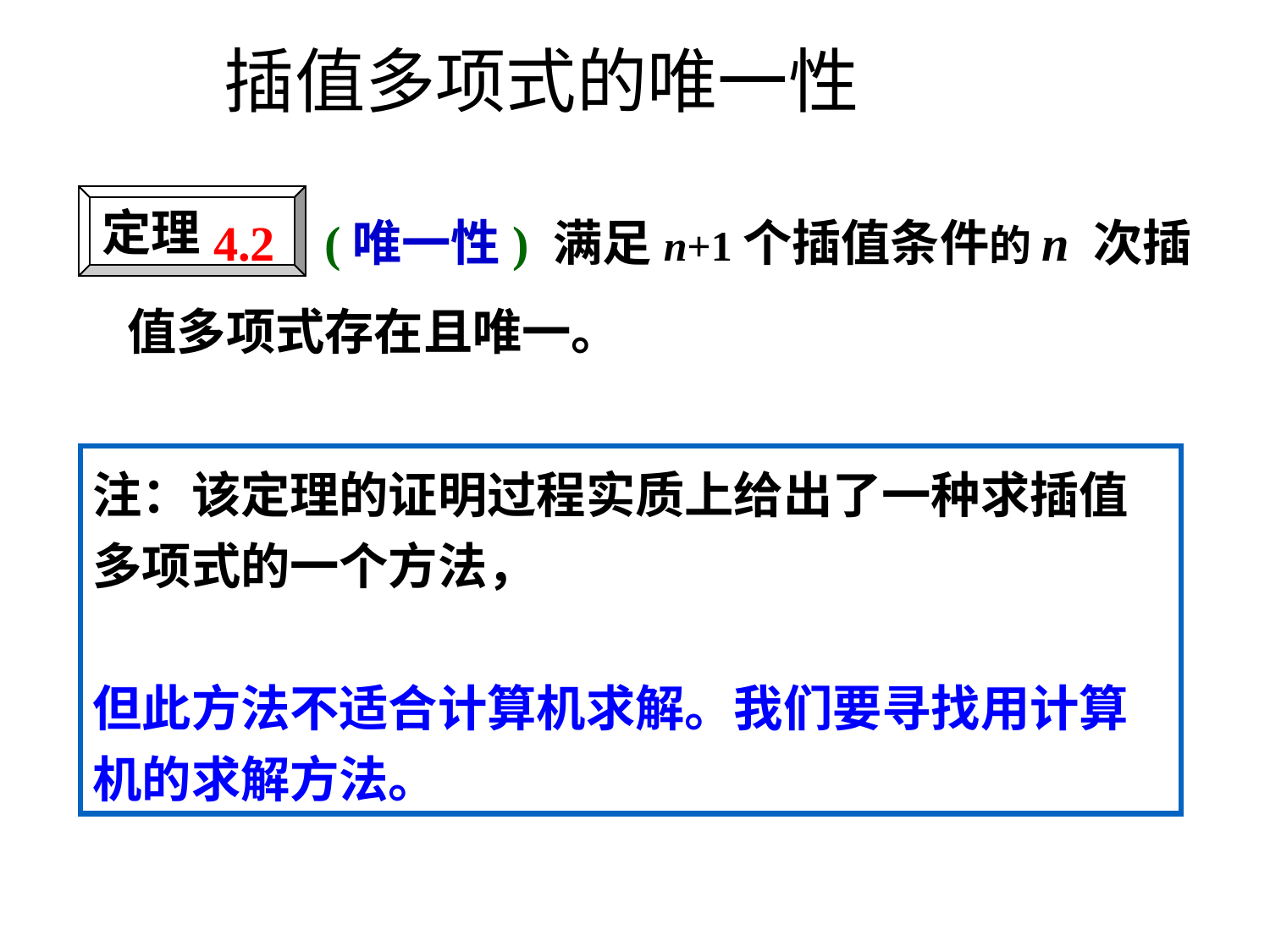

# 插值多项式的唯一性
       4.2    (唯一性) 满足n+1个插值条件的n 次插值多项式存在且唯一。
定理
注：该定理的证明过程实质上给出了一种求插值多项式的一个方法，

但此方法不适合计算机求解。我们要寻找用计算机的求解方法。